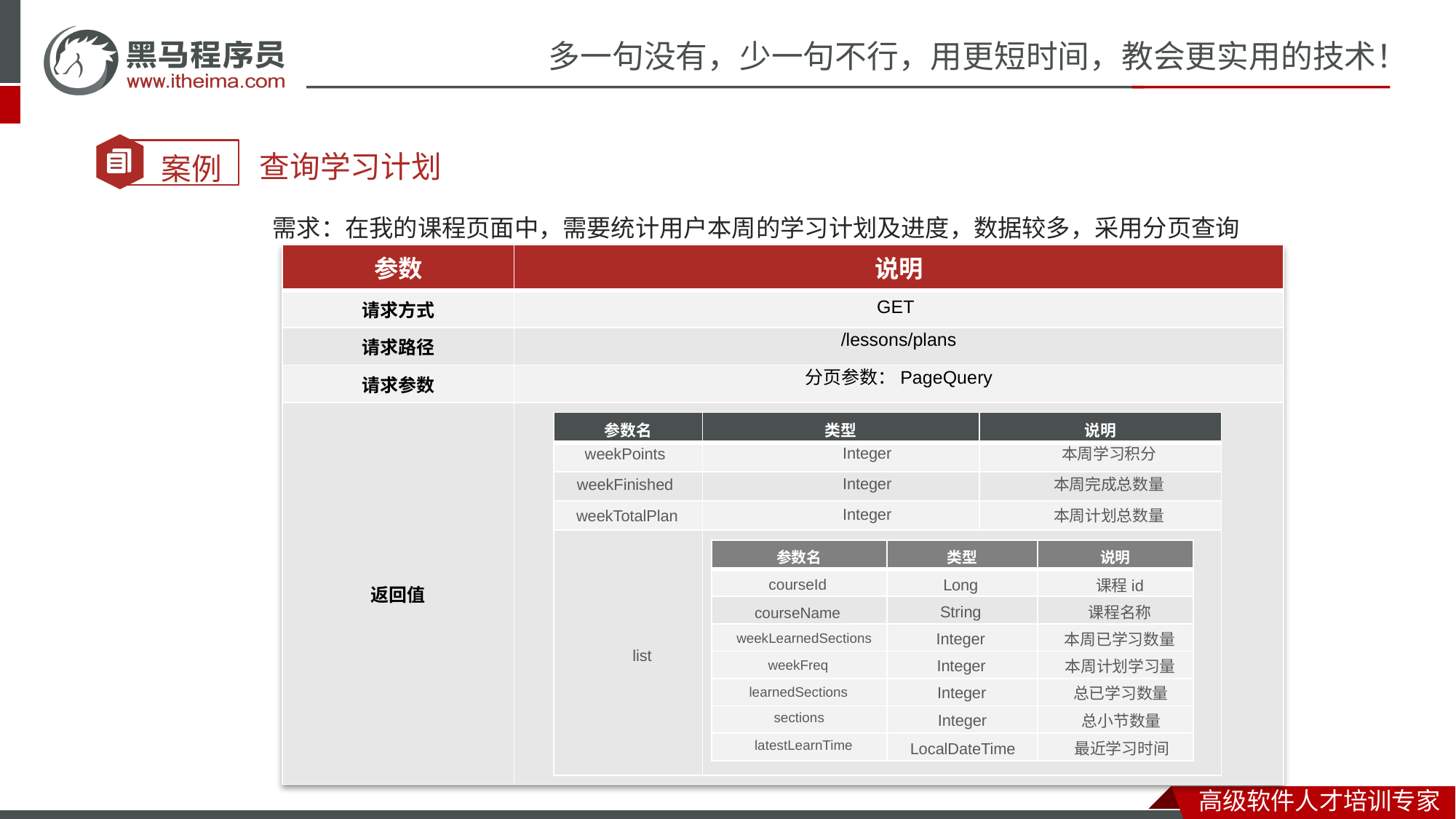

查询学习计划
需求：在我的课程页面中，需要统计用户本周的学习计划及进度，数据较多，采用分页查询

| 参数 | 说明 |
| --- | --- |
| 请求方式 |  |
| 请求路径 |  |
| 请求参数 |  |
| 返回值 |  |
GET
/lessons/plans
分页参数：PageQuery
| 参数名 | 类型 | 说明 |
| --- | --- | --- |
|  |  |  |
|  |  |  |
|  |  |  |
|  |  |  |
Integer
本周学习积分
weekPoints
Integer
本周完成总数量
weekFinished
Integer
本周计划总数量
weekTotalPlan
| 参数名 | 类型 | 说明 |
| --- | --- | --- |
|  |  |  |
|  |  |  |
|  |  |  |
|  |  |  |
|  |  |  |
|  |  |  |
|  |  |  |
Long
courseId
课程id
String
课程名称
courseName
Integer
本周已学习数量
weekLearnedSections
list
Integer
本周计划学习量
weekFreq
Integer
总已学习数量
learnedSections
sections
Integer
总小节数量
latestLearnTime
LocalDateTime
最近学习时间